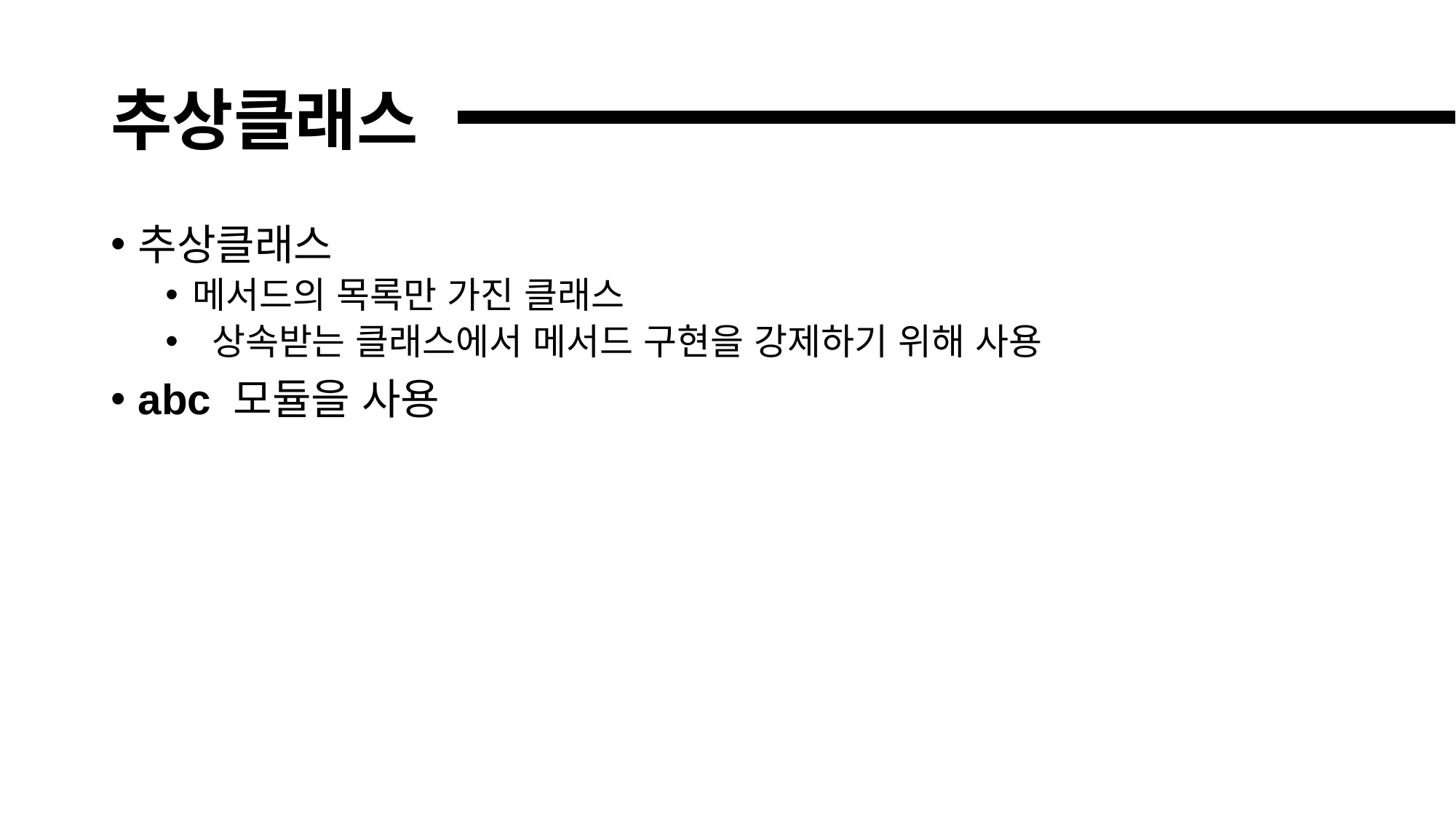

# 추상클래스

추상클래스
메서드의 목록만 가진 클래스
 상속받는 클래스에서 메서드 구현을 강제하기 위해 사용
abc 모듈을 사용